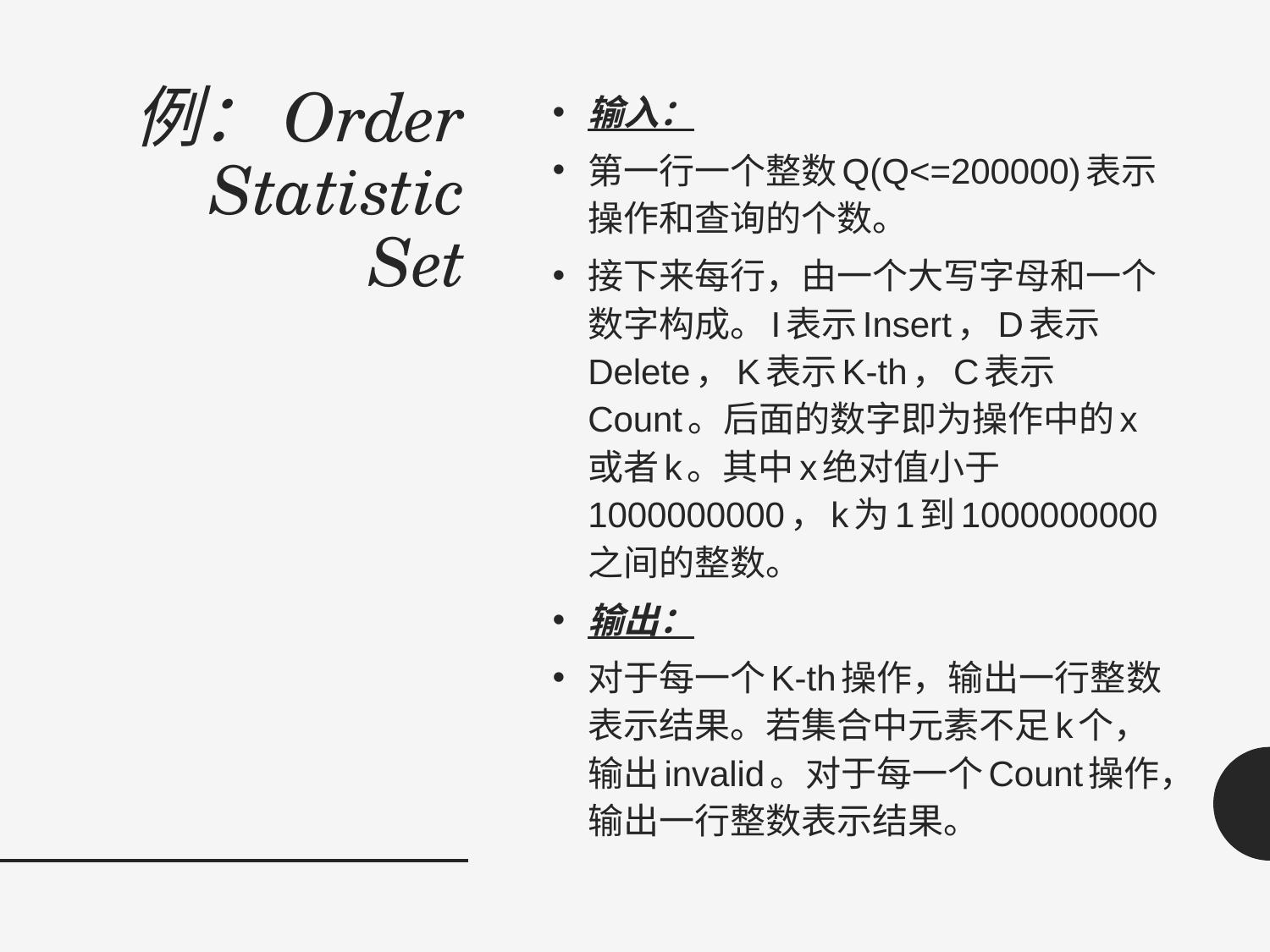

# 例：Order Statistic Set
输入：
第一行一个整数Q(Q<=200000)表示操作和查询的个数。
接下来每行，由一个大写字母和一个数字构成。I表示Insert，D表示Delete，K表示K-th，C表示Count。后面的数字即为操作中的x或者k。其中x绝对值小于1000000000，k为1到1000000000之间的整数。
输出：
对于每一个K-th操作，输出一行整数表示结果。若集合中元素不足k个，输出invalid。对于每一个Count操作，输出一行整数表示结果。